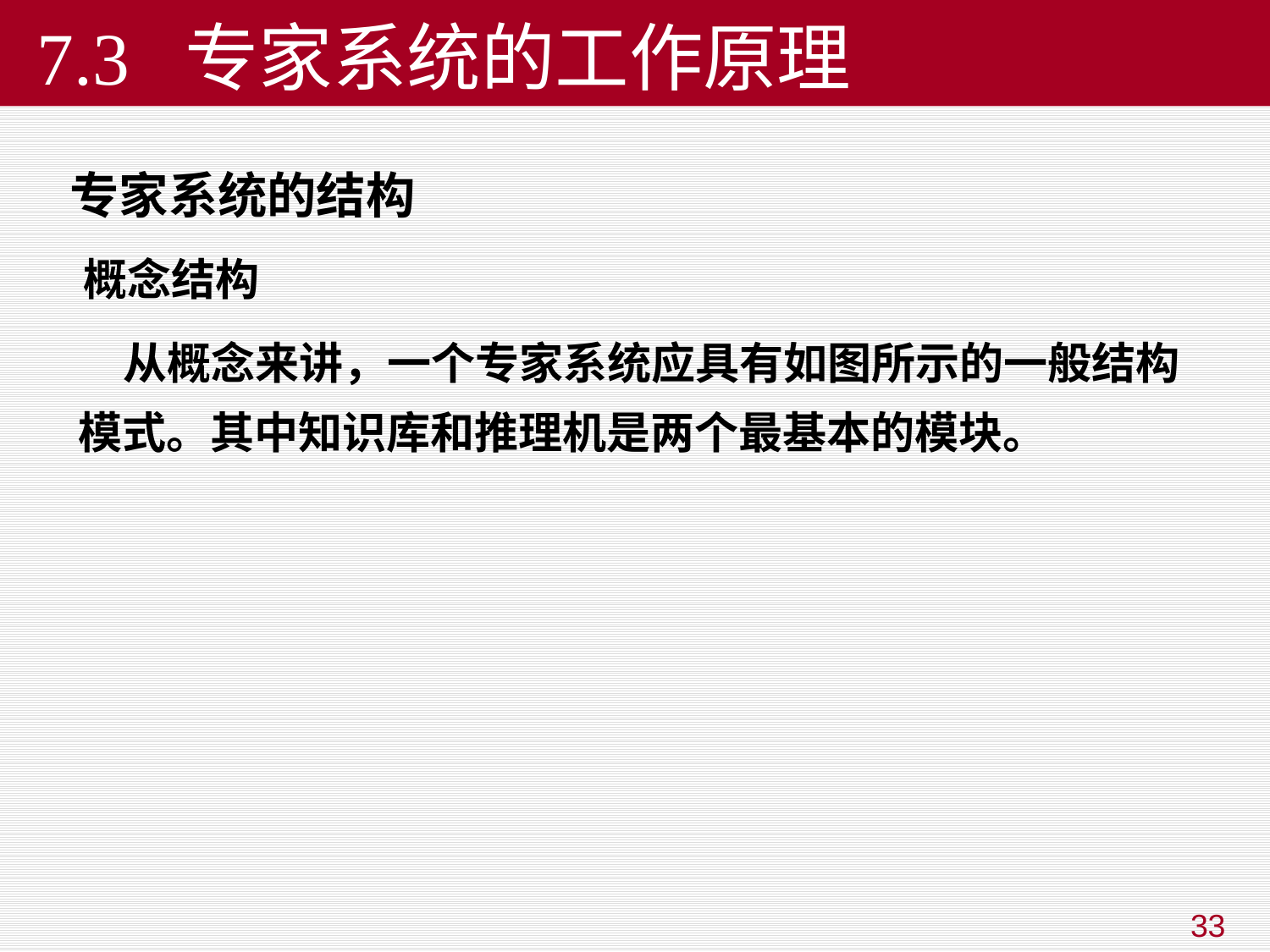

7.3  专家系统的工作原理
    专家系统的结构
      概念结构
          从概念来讲，一个专家系统应具有如图所示的一般结构模式。其中知识库和推理机是两个最基本的模块。

33